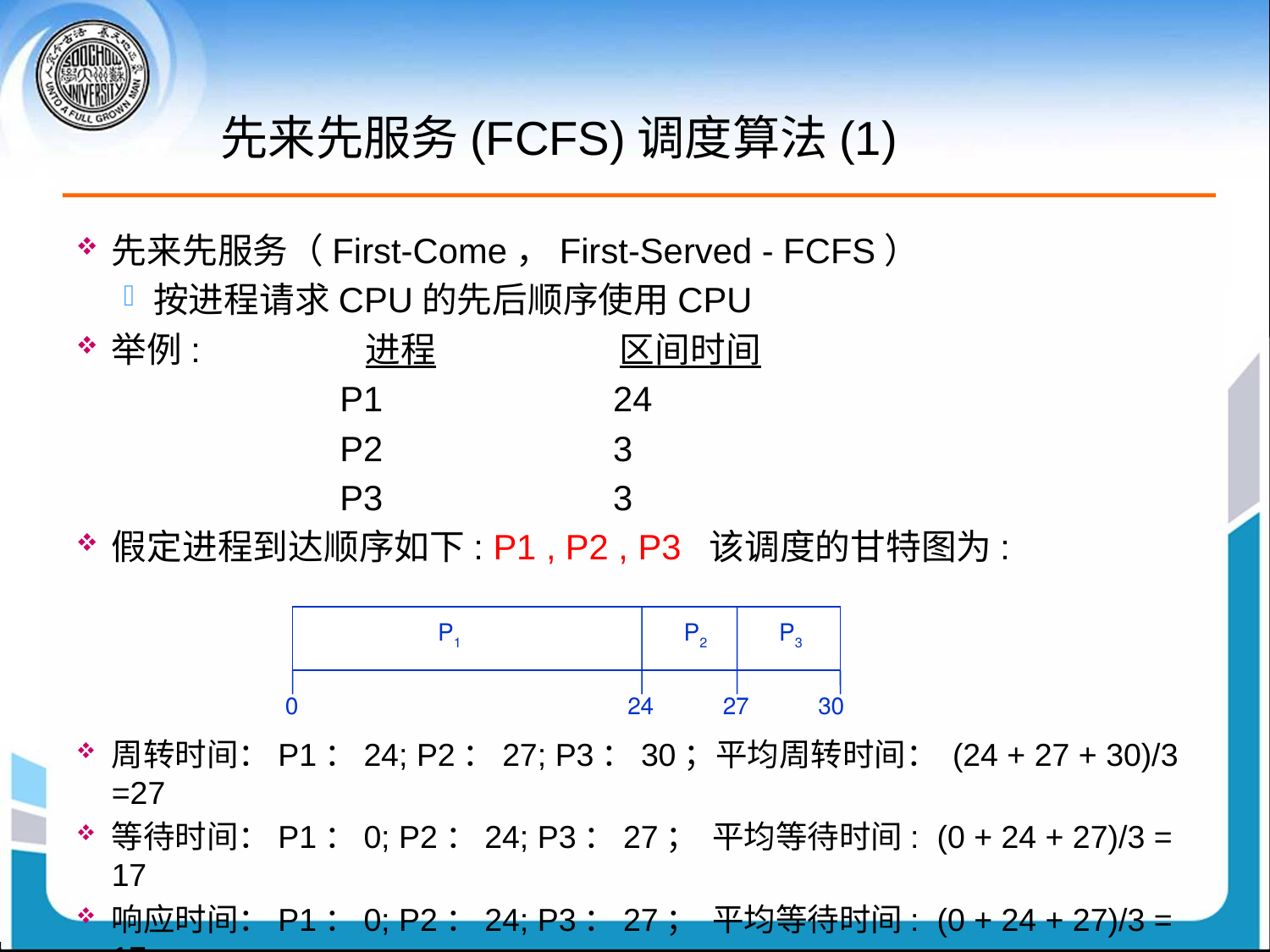

# 先来先服务(FCFS)调度算法(1)
先来先服务（First-Come，First-Served - FCFS）
按进程请求CPU的先后顺序使用CPU
举例:	   	进程		区间时间
		 P1		   24
		 P2 		   3
	 	 P3		   3
假定进程到达顺序如下: P1 , P2 , P3  该调度的甘特图为:

周转时间：P1：24; P2：27; P3：30；平均周转时间： (24 + 27 + 30)/3 =27
等待时间：P1：0; P2：24; P3：27；  平均等待时间:  (0 + 24 + 27)/3 = 17
响应时间：P1：0; P2：24; P3：27；  平均等待时间:  (0 + 24 + 27)/3 = 17

P1
P2
P3

0
24
27
30